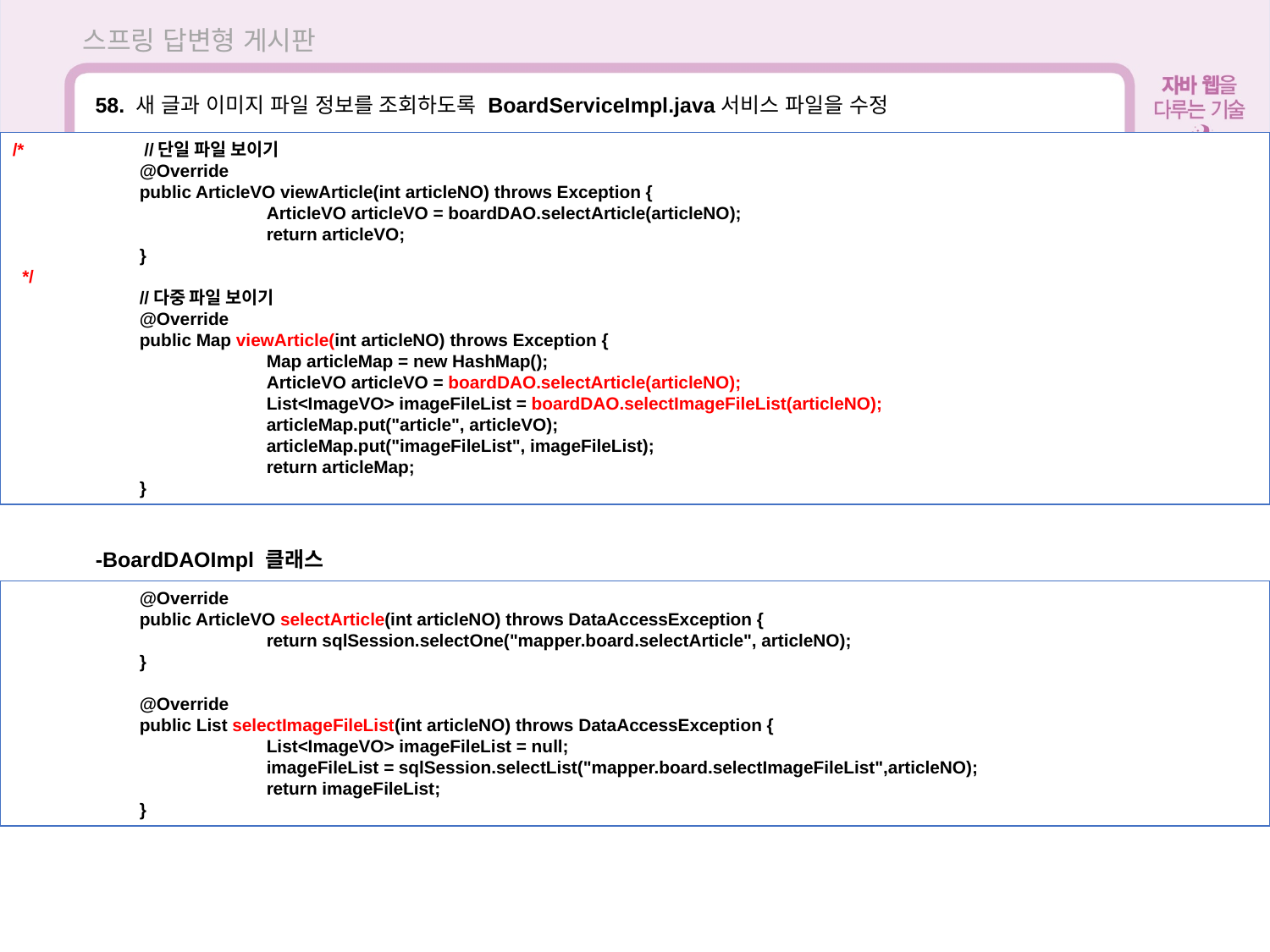

스프링 답변형 게시판
58. 새 글과 이미지 파일 정보를 조회하도록 BoardServiceImpl.java서비스 파일을 수정
/*	 //단일 파일 보이기
	@Override
	public ArticleVO viewArticle(int articleNO) throws Exception {
		ArticleVO articleVO = boardDAO.selectArticle(articleNO);
		return articleVO;
	}
  */
	//다중 파일 보이기
	@Override
	public Map viewArticle(int articleNO) throws Exception {
		Map articleMap = new HashMap();
		ArticleVO articleVO = boardDAO.selectArticle(articleNO);
		List<ImageVO> imageFileList = boardDAO.selectImageFileList(articleNO);
		articleMap.put("article", articleVO);
		articleMap.put("imageFileList", imageFileList);
		return articleMap;
	}
-BoardDAOImpl 클래스
	@Override
	public ArticleVO selectArticle(int articleNO) throws DataAccessException {
		return sqlSession.selectOne("mapper.board.selectArticle", articleNO);
	}

	@Override
	public List selectImageFileList(int articleNO) throws DataAccessException {
		List<ImageVO> imageFileList = null;
		imageFileList = sqlSession.selectList("mapper.board.selectImageFileList",articleNO);
		return imageFileList;
	}